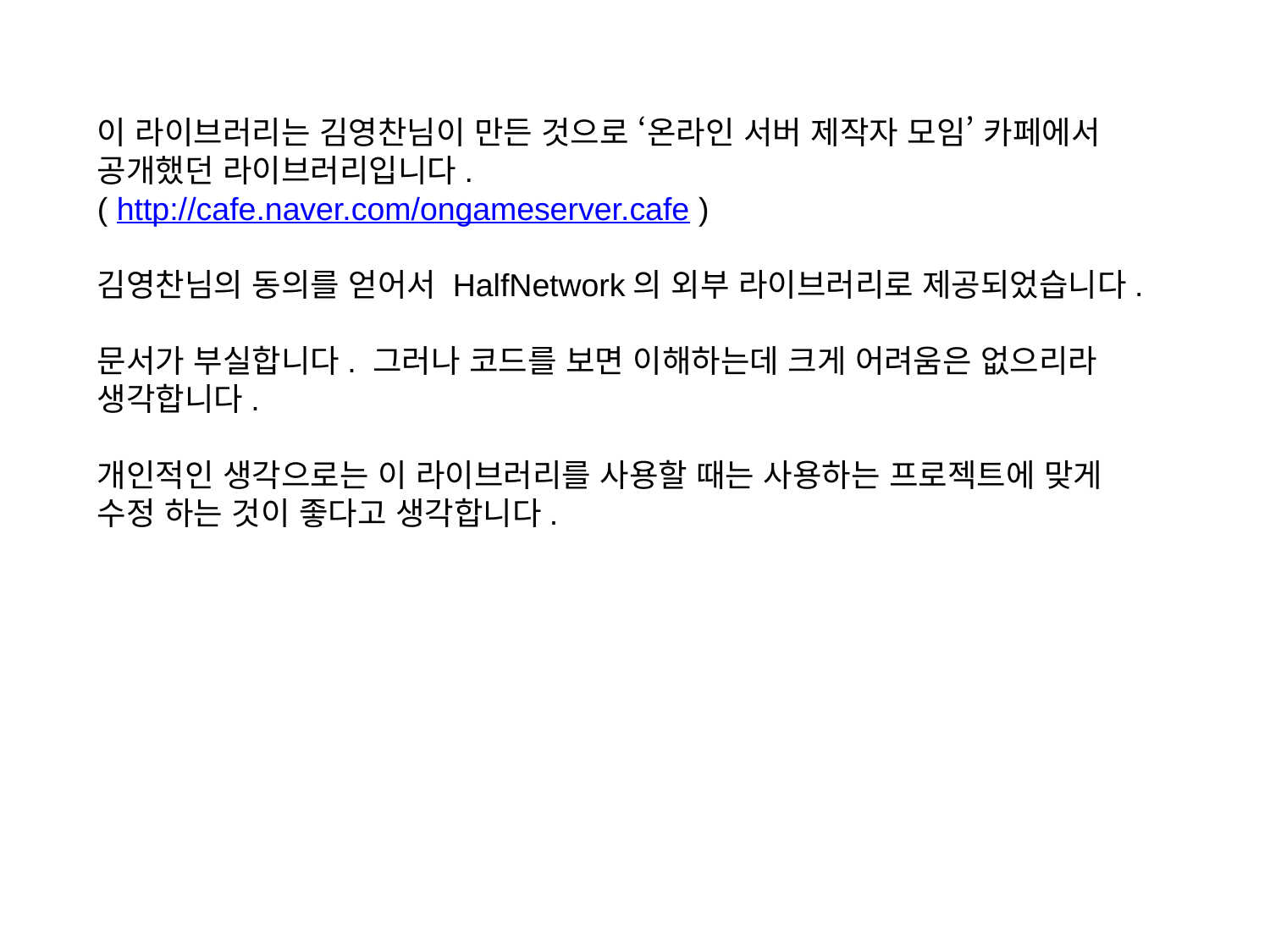

이 라이브러리는 김영찬님이 만든 것으로 ‘온라인 서버 제작자 모임’ 카페에서 공개했던 라이브러리입니다.
( http://cafe.naver.com/ongameserver.cafe )

김영찬님의 동의를 얻어서 HalfNetwork의 외부 라이브러리로 제공되었습니다.

문서가 부실합니다. 그러나 코드를 보면 이해하는데 크게 어려움은 없으리라 생각합니다.

개인적인 생각으로는 이 라이브러리를 사용할 때는 사용하는 프로젝트에 맞게 수정 하는 것이 좋다고 생각합니다.